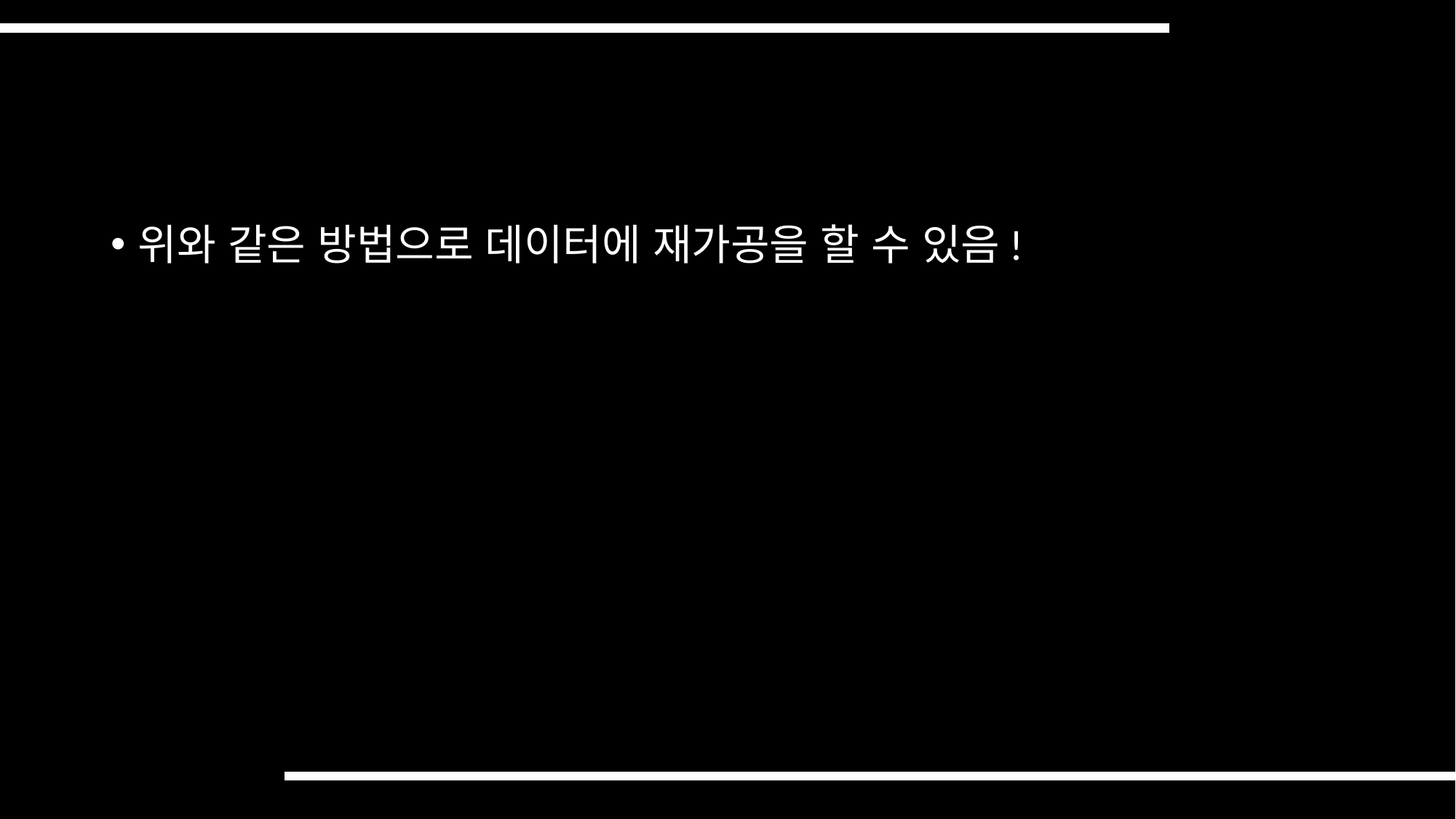

#
위와 같은 방법으로 데이터에 재가공을 할 수 있음!